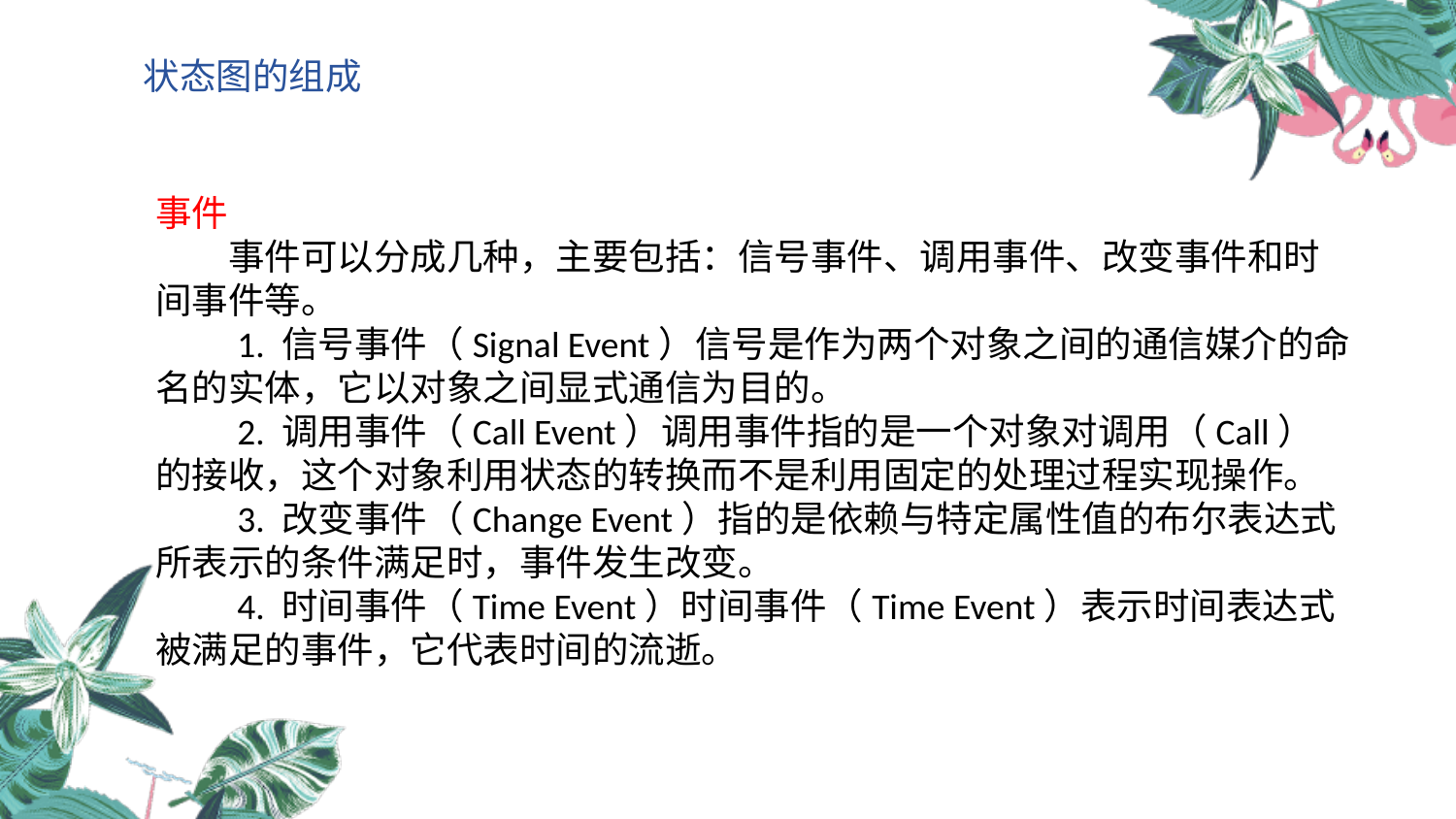

状态图的组成
事件
　　事件可以分成几种，主要包括：信号事件、调用事件、改变事件和时间事件等。
　　1. 信号事件（Signal Event）信号是作为两个对象之间的通信媒介的命名的实体，它以对象之间显式通信为目的。
　　2. 调用事件（Call Event）调用事件指的是一个对象对调用（Call）的接收，这个对象利用状态的转换而不是利用固定的处理过程实现操作。
　　3. 改变事件（Change Event）指的是依赖与特定属性值的布尔表达式所表示的条件满足时，事件发生改变。
　　4. 时间事件（Time Event）时间事件（Time Event）表示时间表达式被满足的事件，它代表时间的流逝。